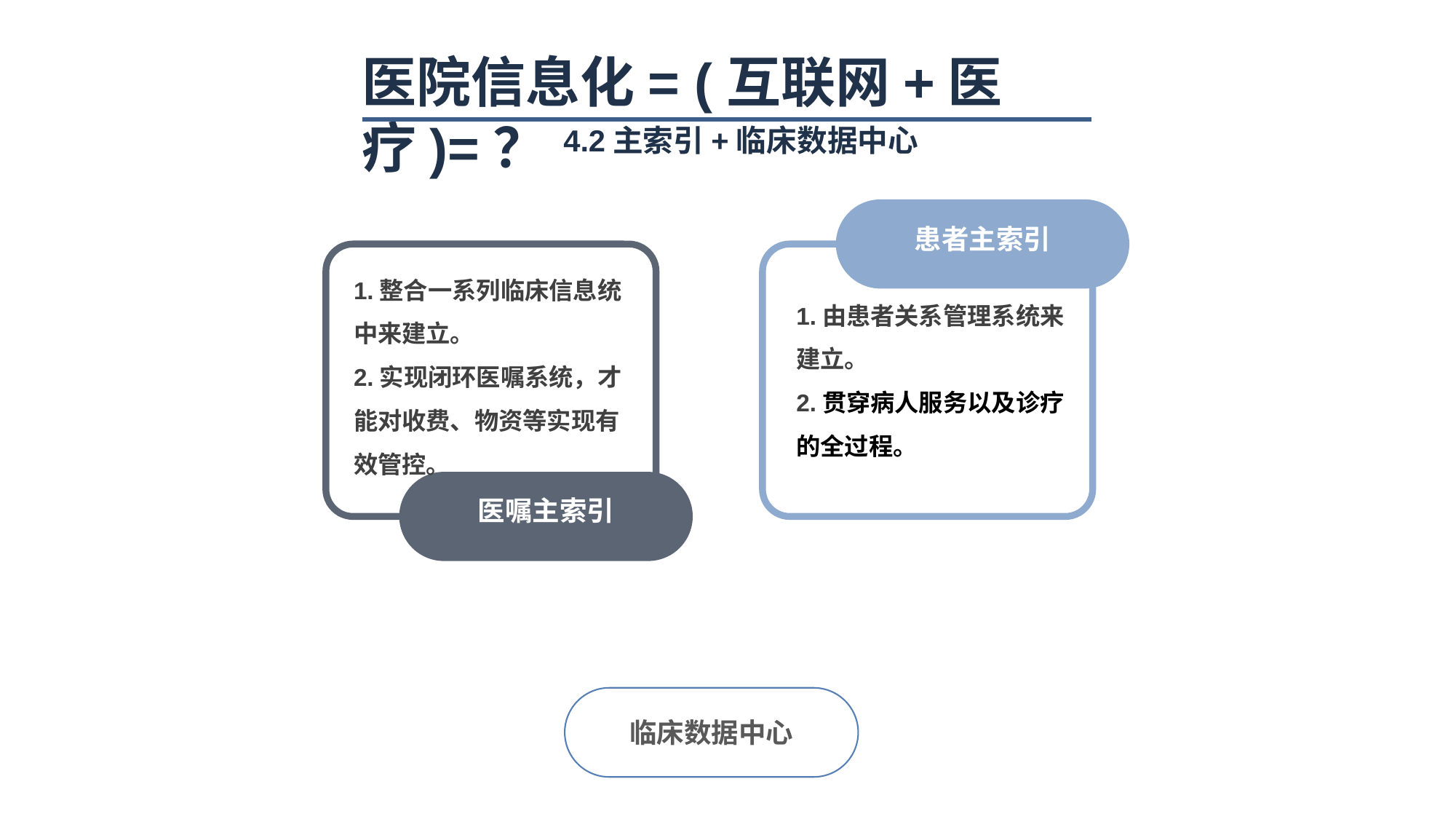

医院信息化= (互联网+医疗)=？
4.2主索引+临床数据中心

患者主索引
1.整合一系列临床信息统中来建立。
2.实现闭环医嘱系统，才能对收费、物资等实现有效管控。

1.由患者关系管理系统来建立。
2.贯穿病人服务以及诊疗的全过程。

医嘱主索引
临床数据中心